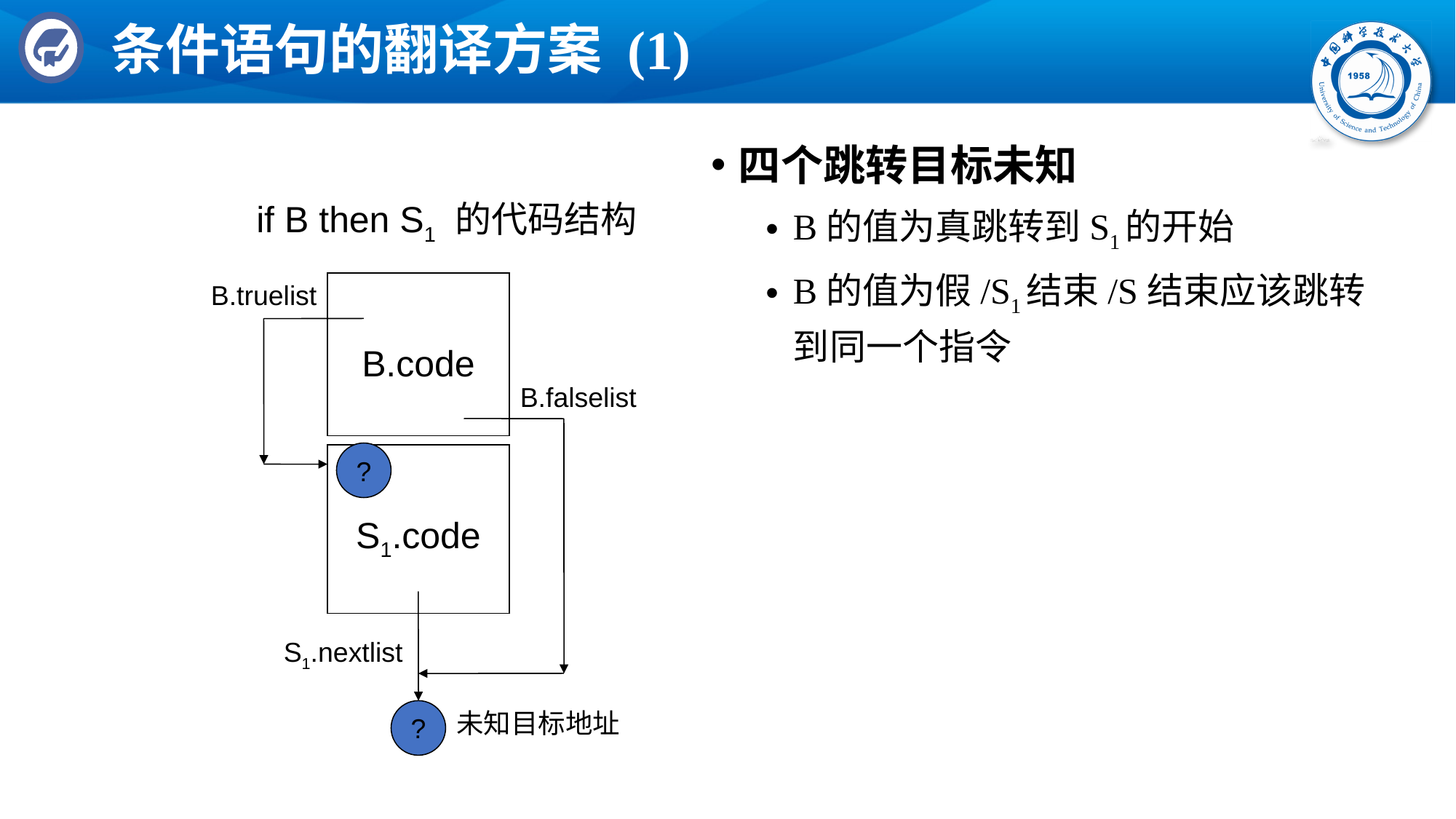

# 条件语句的翻译方案 (1)
四个跳转目标未知
B的值为真跳转到S1的开始
B的值为假/S1结束/S结束应该跳转到同一个指令
if B then S1 的代码结构
B.truelist

B.code

B.falselist

?

S1.code

S1.nextlist

?
未知目标地址